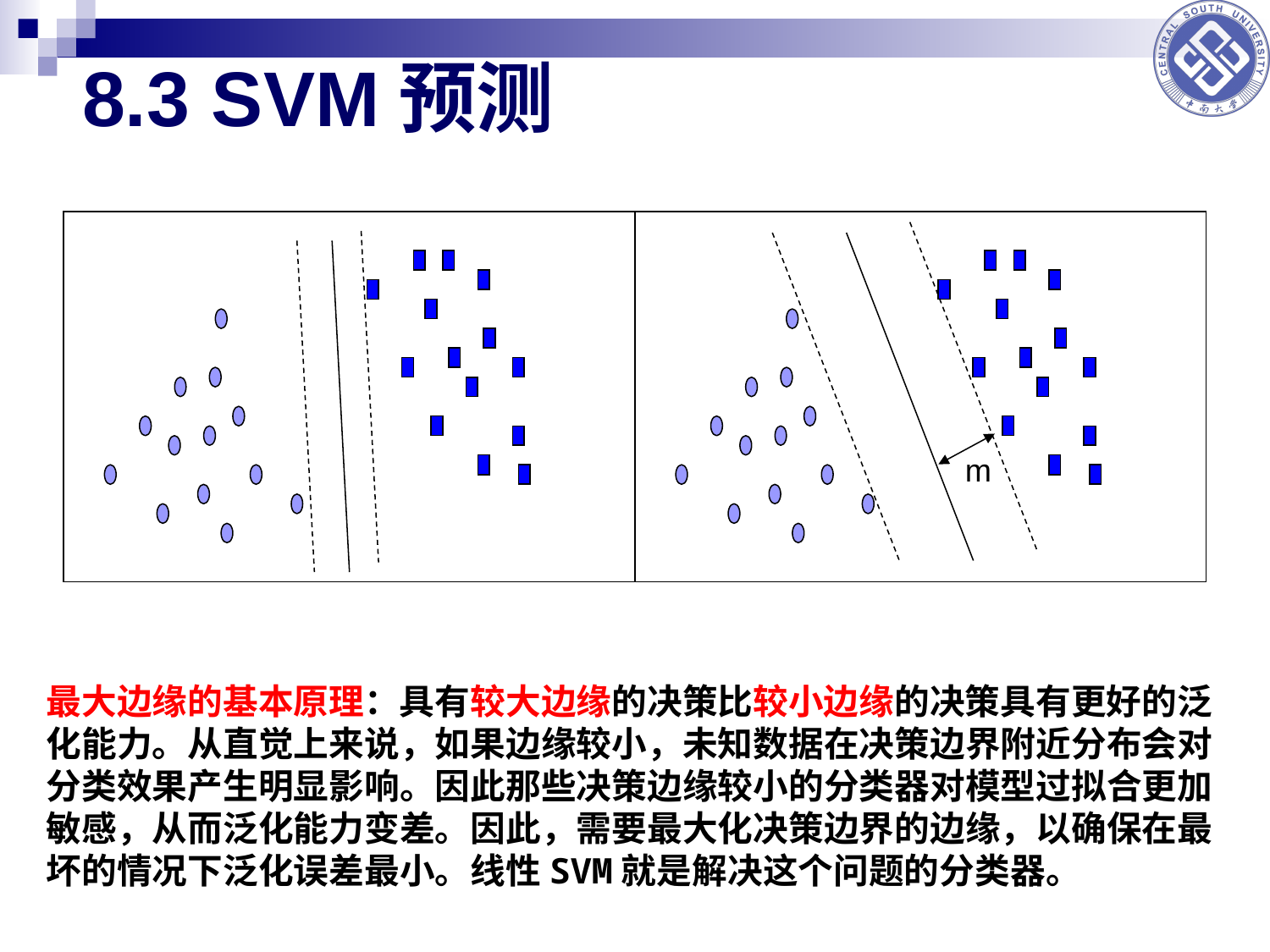

8.3 SVM预测

m
最大边缘的基本原理：具有较大边缘的决策比较小边缘的决策具有更好的泛化能力。从直觉上来说，如果边缘较小，未知数据在决策边界附近分布会对分类效果产生明显影响。因此那些决策边缘较小的分类器对模型过拟合更加敏感，从而泛化能力变差。因此，需要最大化决策边界的边缘，以确保在最坏的情况下泛化误差最小。线性SVM就是解决这个问题的分类器。